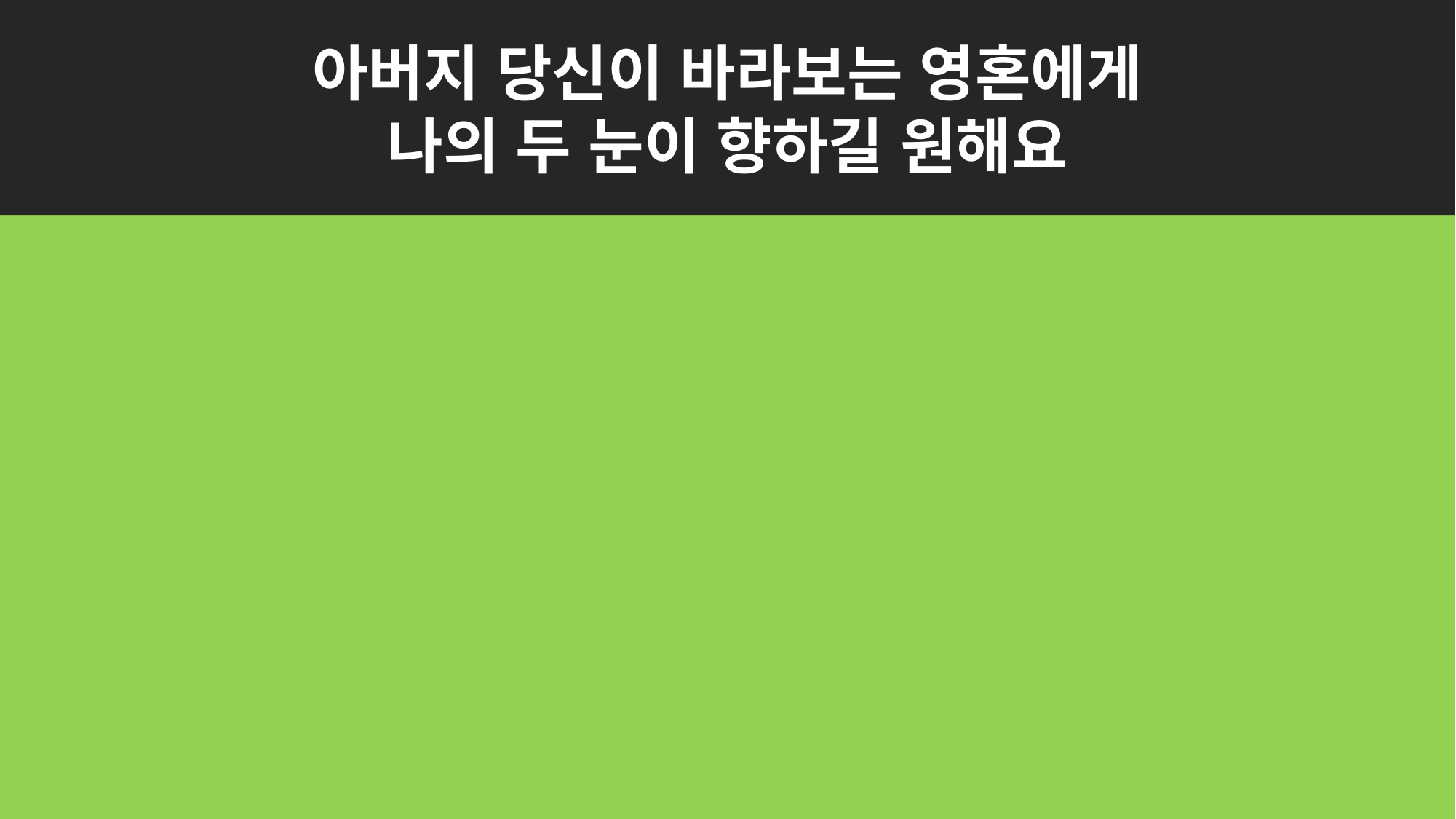

아버지 당신이 바라보는 영혼에게
나의 두 눈이 향하길 원해요